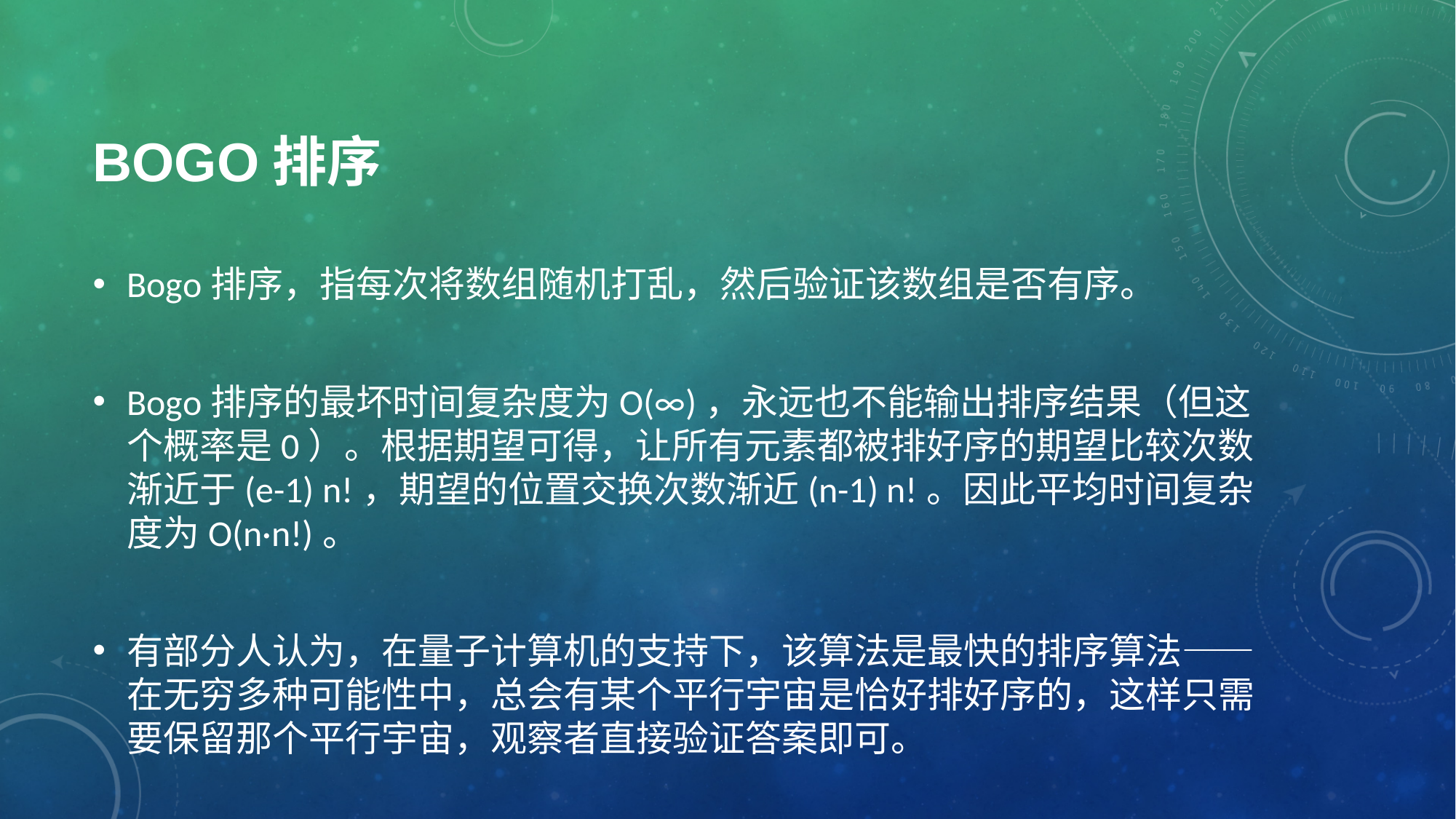

# Bogo排序
Bogo排序，指每次将数组随机打乱，然后验证该数组是否有序。

Bogo排序的最坏时间复杂度为O(∞)，永远也不能输出排序结果（但这个概率是0）。根据期望可得，让所有元素都被排好序的期望比较次数渐近于(e-1) n!，期望的位置交换次数渐近(n-1) n!。因此平均时间复杂度为O(n·n!)。

有部分人认为，在量子计算机的支持下，该算法是最快的排序算法——在无穷多种可能性中，总会有某个平行宇宙是恰好排好序的，这样只需要保留那个平行宇宙，观察者直接验证答案即可。